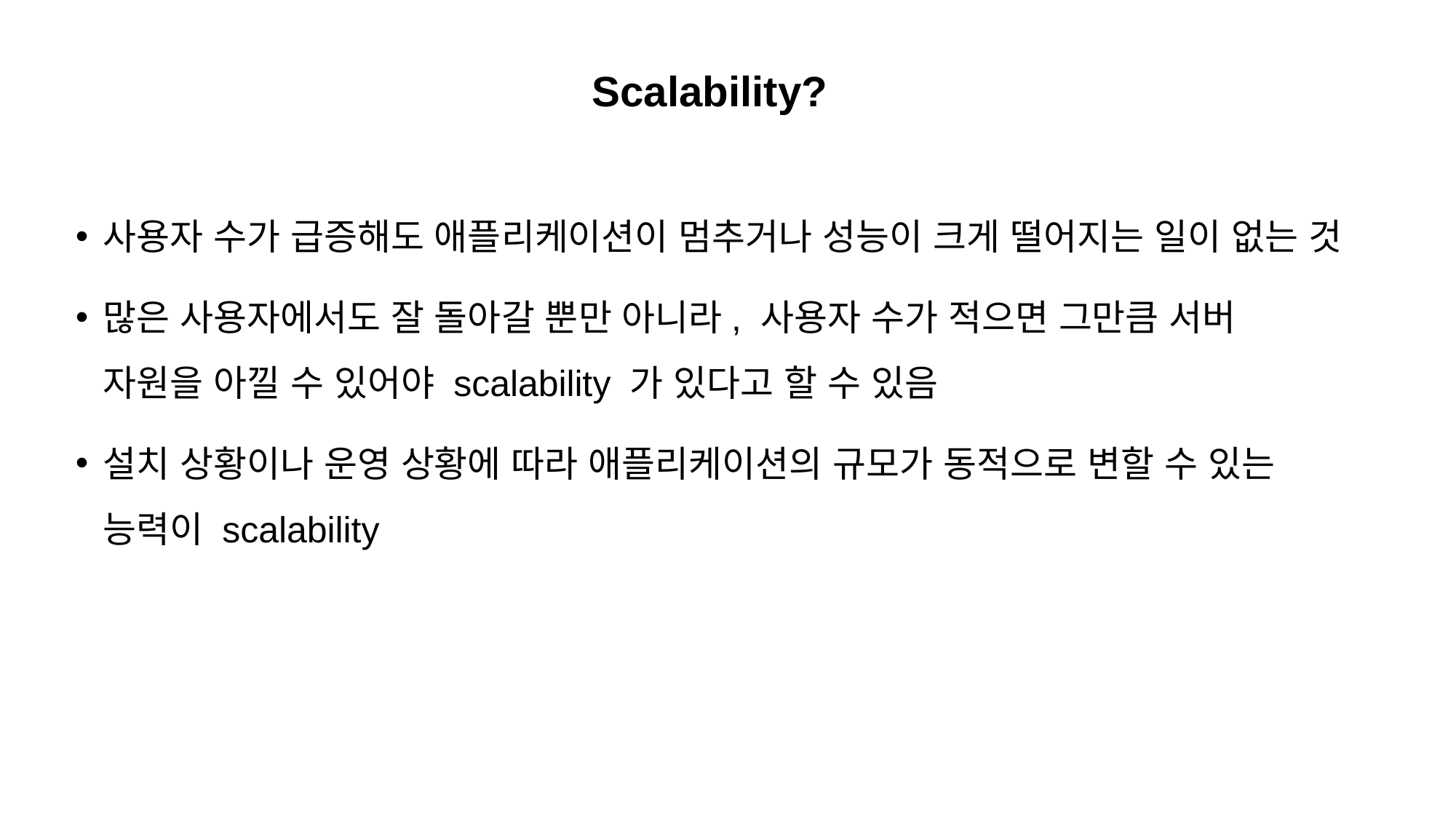

Scalability?

사용자 수가 급증해도 애플리케이션이 멈추거나 성능이 크게 떨어지는 일이 없는 것
많은 사용자에서도 잘 돌아갈 뿐만 아니라, 사용자 수가 적으면 그만큼 서버 자원을 아낄 수 있어야 scalability 가 있다고 할 수 있음
설치 상황이나 운영 상황에 따라 애플리케이션의 규모가 동적으로 변할 수 있는 능력이 scalability